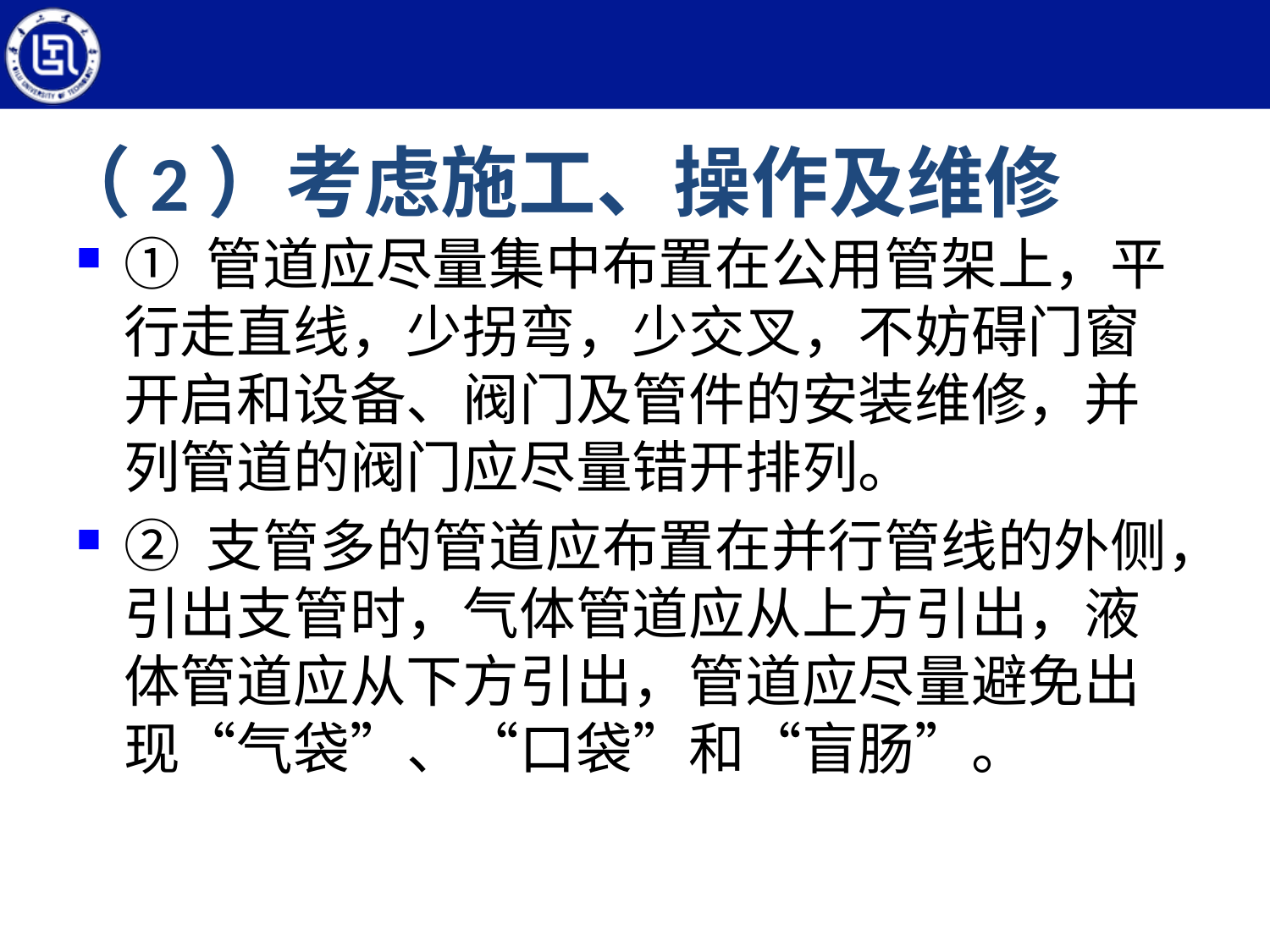

# （2）考虑施工、操作及维修
① 管道应尽量集中布置在公用管架上，平行走直线，少拐弯，少交叉，不妨碍门窗开启和设备、阀门及管件的安装维修，并列管道的阀门应尽量错开排列。
② 支管多的管道应布置在并行管线的外侧，引出支管时，气体管道应从上方引出，液体管道应从下方引出，管道应尽量避免出现“气袋”、“口袋”和“盲肠”。